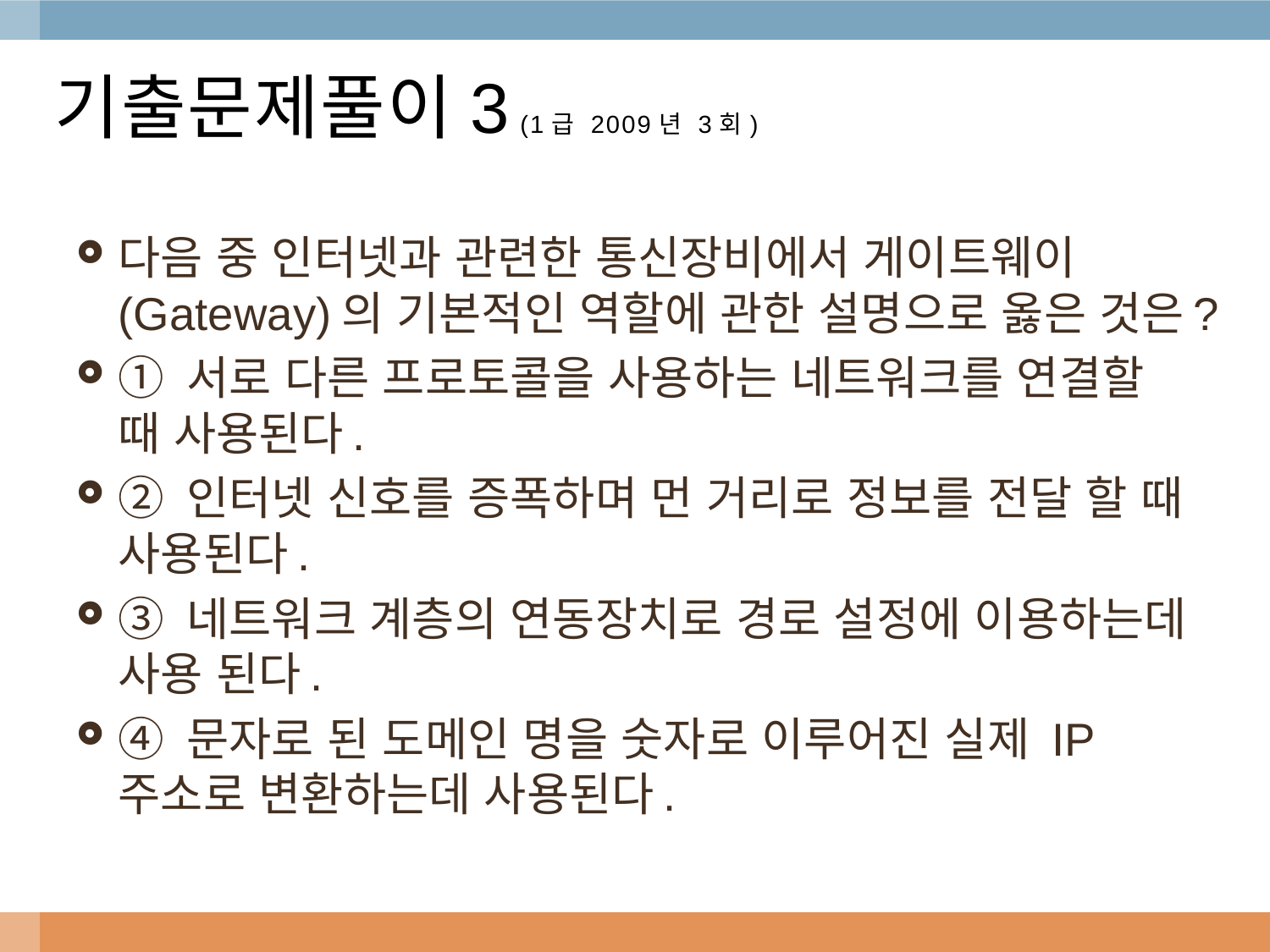

# 기출문제풀이3 (1급 2009년 3회)
다음 중 인터넷과 관련한 통신장비에서 게이트웨이(Gateway)의 기본적인 역할에 관한 설명으로 옳은 것은?
① 서로 다른 프로토콜을 사용하는 네트워크를 연결할 때 사용된다.
② 인터넷 신호를 증폭하며 먼 거리로 정보를 전달 할 때 사용된다.
③ 네트워크 계층의 연동장치로 경로 설정에 이용하는데 사용 된다.
④ 문자로 된 도메인 명을 숫자로 이루어진 실제 IP 주소로 변환하는데 사용된다.